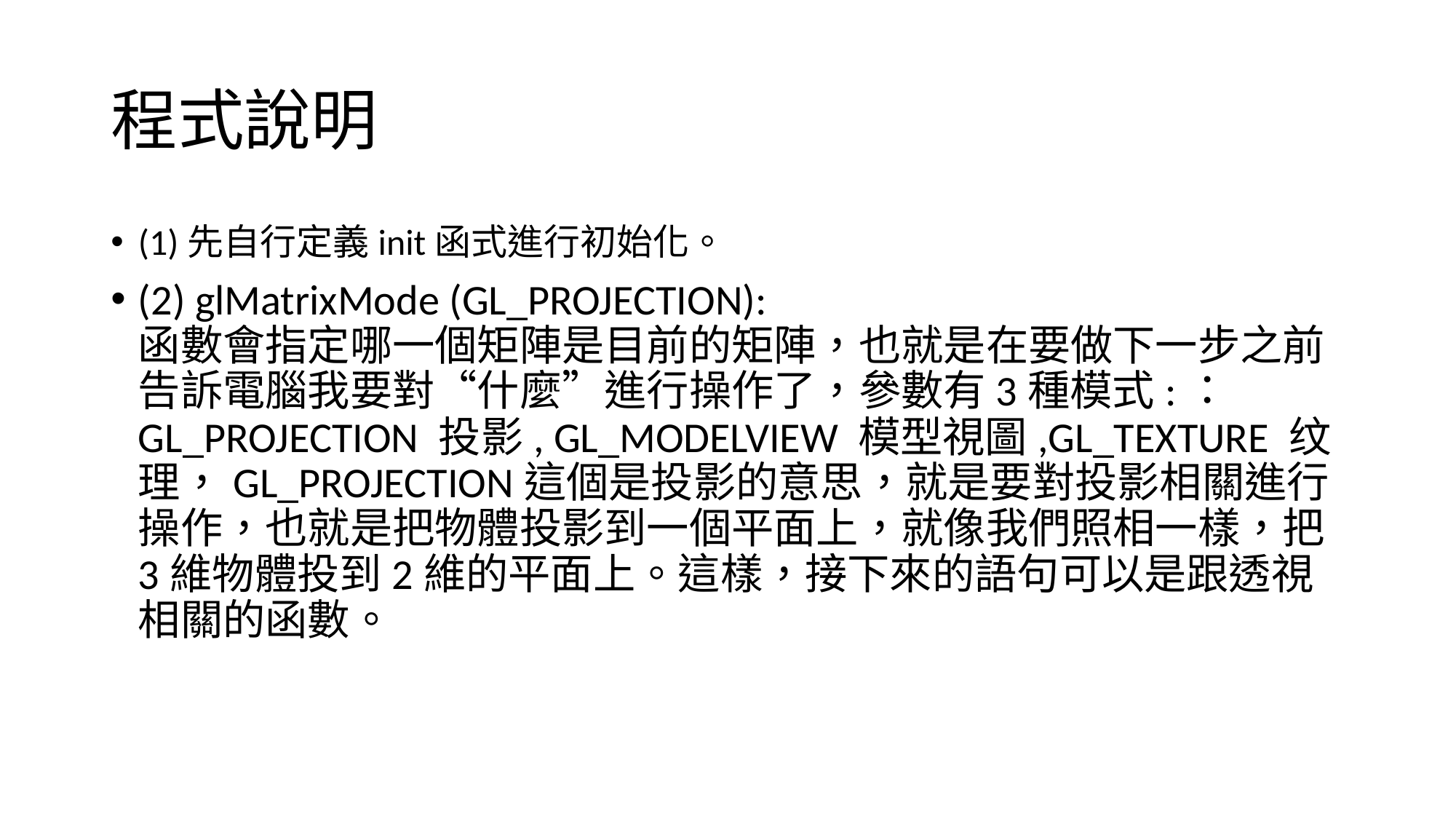

# 程式說明
(1)先自行定義init函式進行初始化。
(2) glMatrixMode (GL_PROJECTION):
函數會指定哪一個矩陣是目前的矩陣，也就是在要做下一步之前告訴電腦我要對“什麼”進行操作了，參數有3種模式:：GL_PROJECTION 投影, GL_MODELVIEW 模型視圖,GL_TEXTURE 纹理，GL_PROJECTION這個是投影的意思，就是要對投影相關進行操作，也就是把物體投影到一個平面上，就像我們照相一樣，把3維物體投到2維的平面上。這樣，接下來的語句可以是跟透視相關的函數。